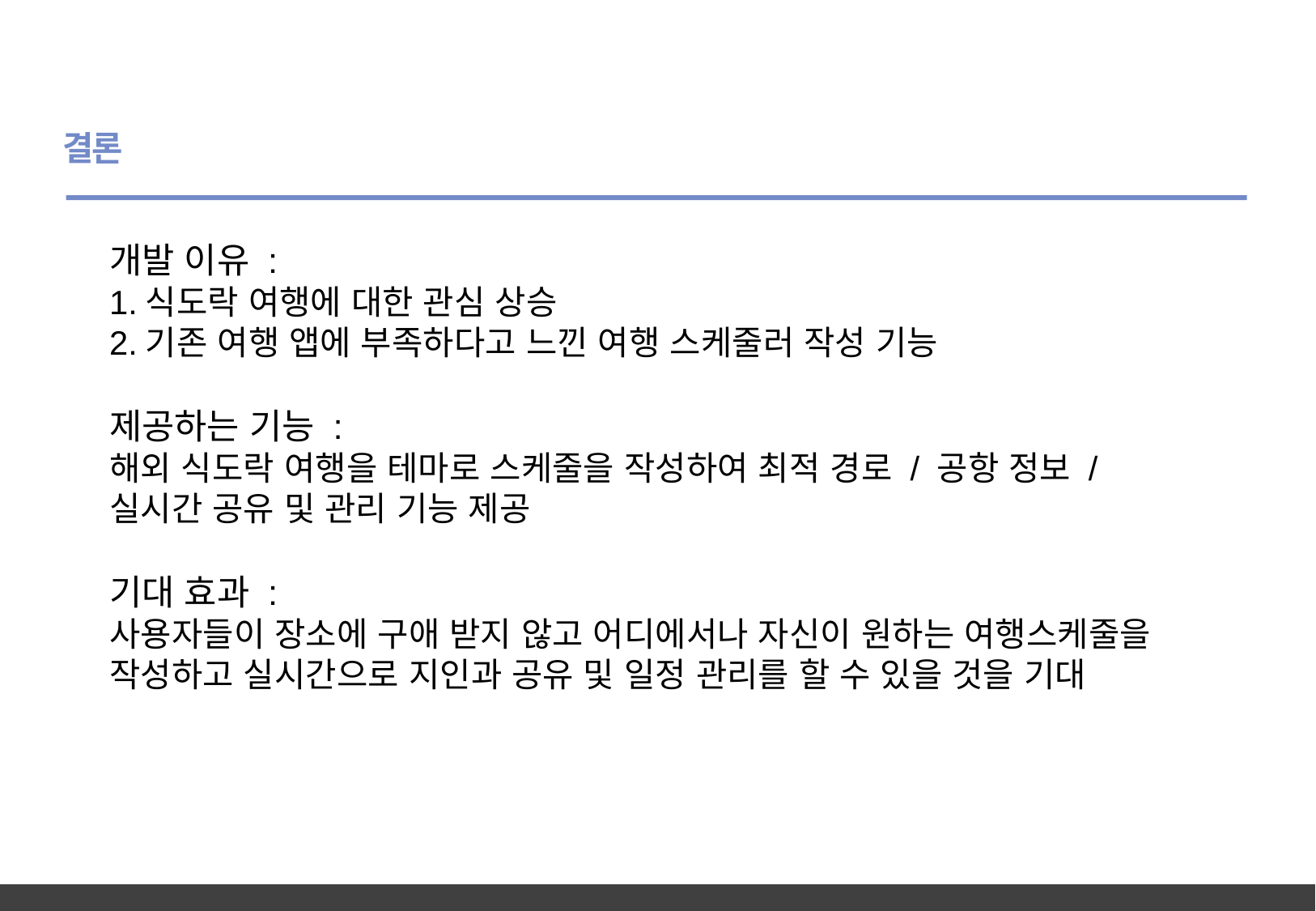

결론

개발 이유 :
1.식도락 여행에 대한 관심 상승
2.기존 여행 앱에 부족하다고 느낀 여행 스케줄러 작성 기능

제공하는 기능 :
해외 식도락 여행을 테마로 스케줄을 작성하여 최적 경로 / 공항 정보 /
실시간 공유 및 관리 기능 제공

기대 효과 :
사용자들이 장소에 구애 받지 않고 어디에서나 자신이 원하는 여행스케줄을
작성하고 실시간으로 지인과 공유 및 일정 관리를 할 수 있을 것을 기대